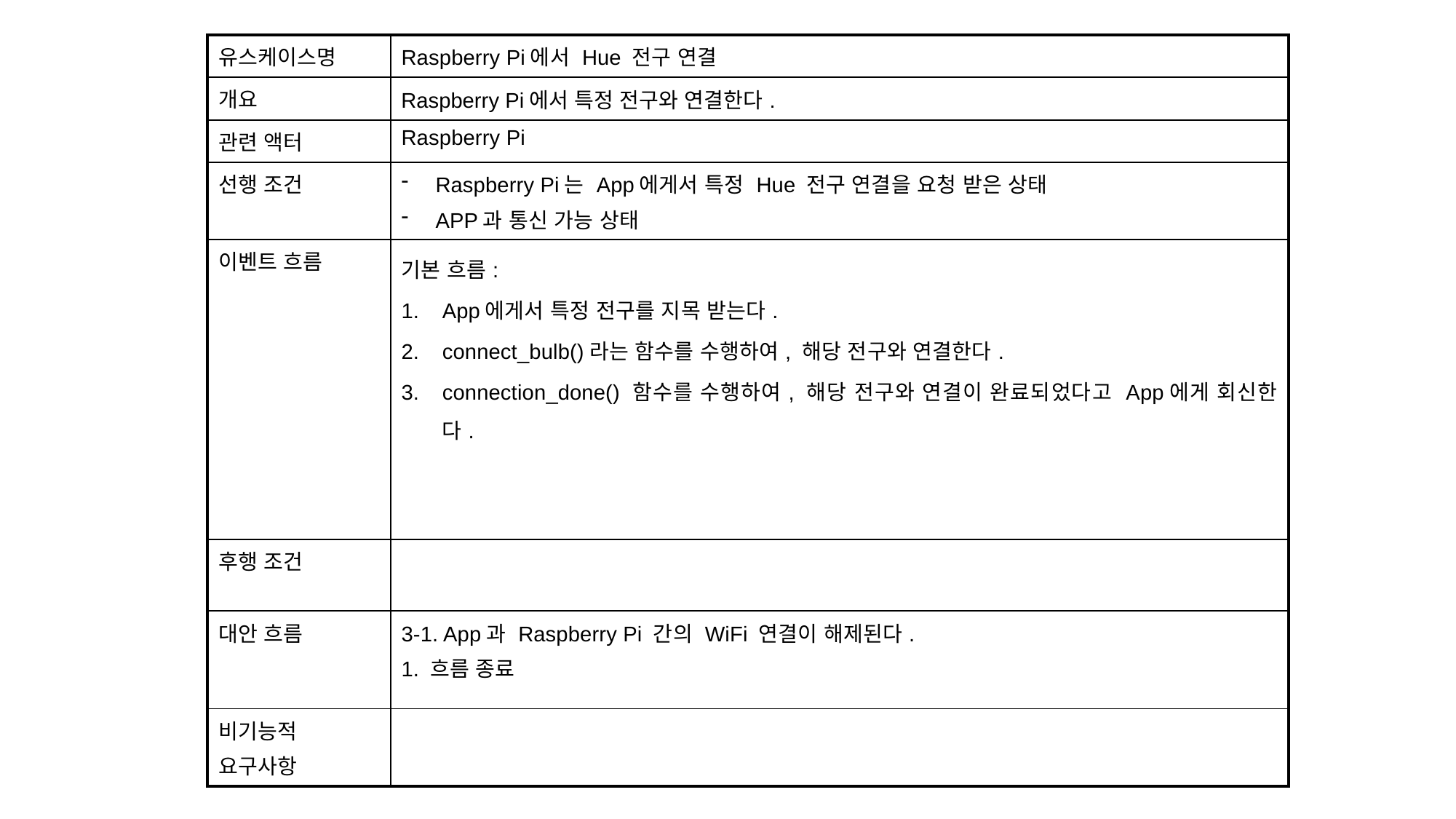

| 유스케이스명 | Raspberry Pi에서 Hue 전구 연결 |
| --- | --- |
| 개요 | Raspberry Pi에서 특정 전구와 연결한다. |
| 관련 액터 | Raspberry Pi |
| 선행 조건 | Raspberry Pi는 App에게서 특정 Hue 전구 연결을 요청 받은 상태 APP과 통신 가능 상태 |
| 이벤트 흐름 | 기본 흐름: App에게서 특정 전구를 지목 받는다. connect\_bulb()라는 함수를 수행하여, 해당 전구와 연결한다. connection\_done() 함수를 수행하여, 해당 전구와 연결이 완료되었다고 App에게 회신한다. |
| 후행 조건 |  |
| 대안 흐름 | 3-1. App과 Raspberry Pi 간의 WiFi 연결이 해제된다. 1. 흐름 종료 |
| 비기능적 요구사항 |  |